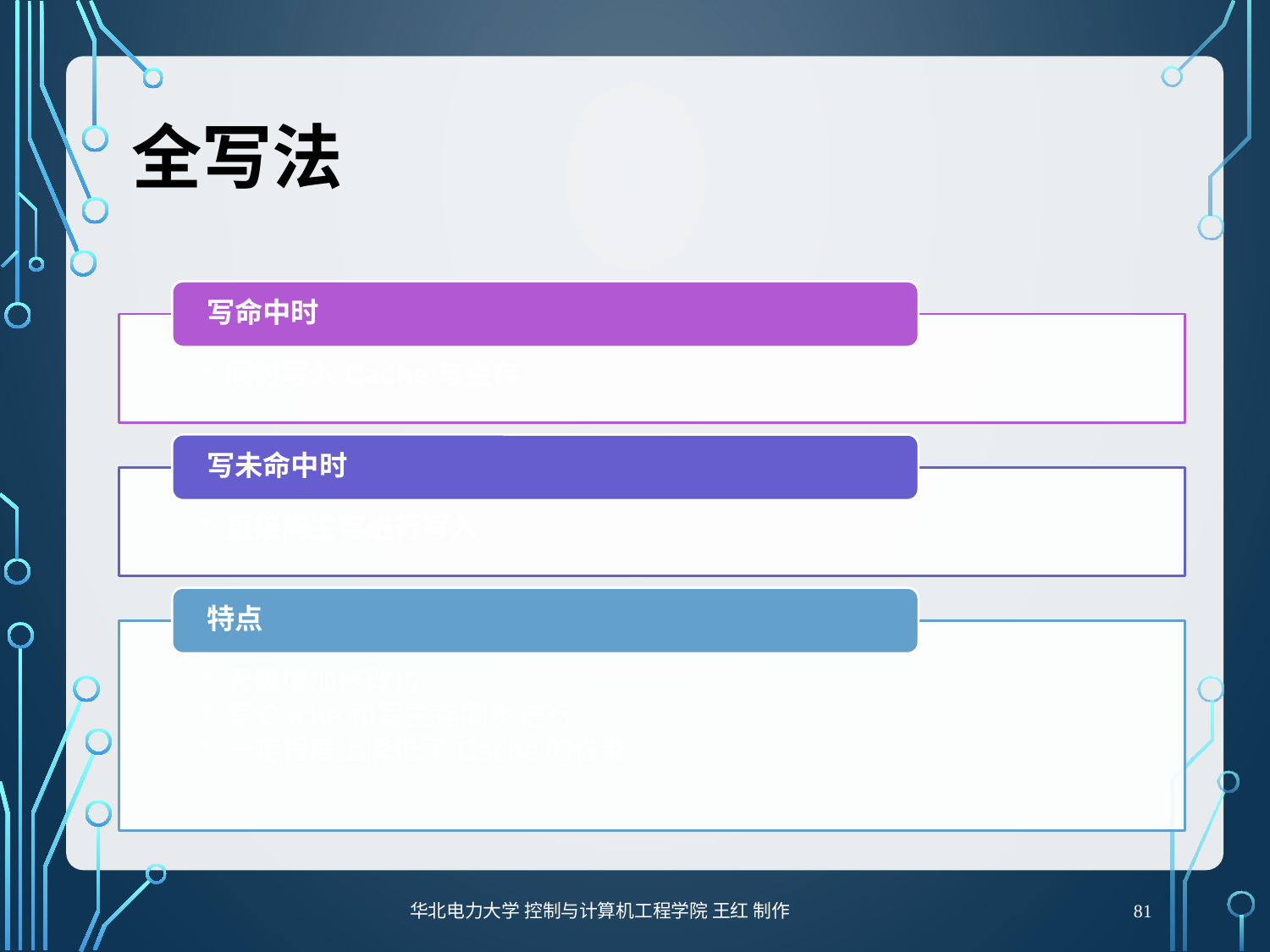

# 全写法
同时写入Cache与主存
写命中时
直接向主存进行写入
写未命中时
无需增加修改位
写Cache和写主存同步进行
一定程度上降低了Cache的性能。
特点
81
华北电力大学 控制与计算机工程学院 王红 制作